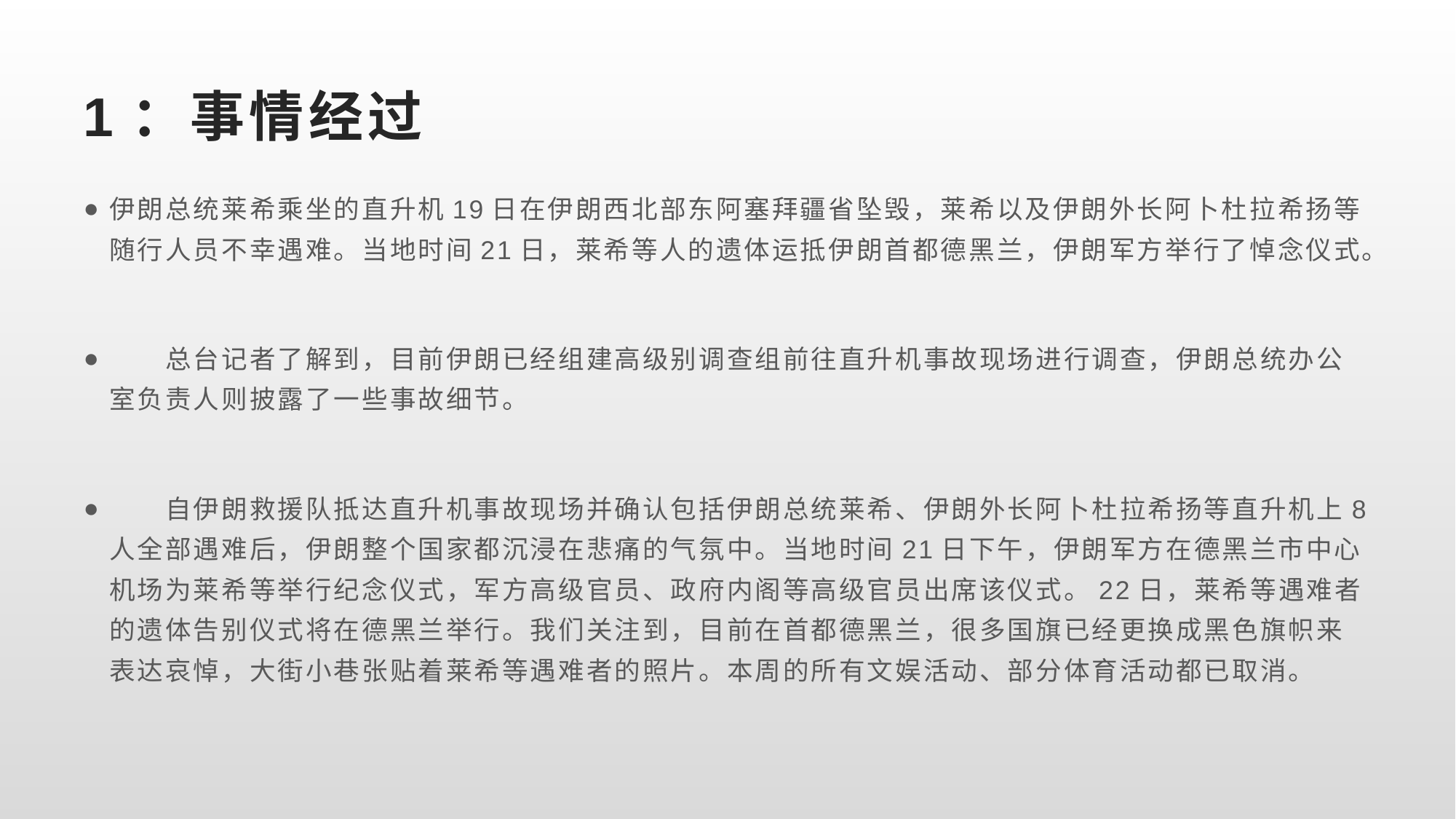

# 1：事情经过
伊朗总统莱希乘坐的直升机19日在伊朗西北部东阿塞拜疆省坠毁，莱希以及伊朗外长阿卜杜拉希扬等随行人员不幸遇难。当地时间21日，莱希等人的遗体运抵伊朗首都德黑兰，伊朗军方举行了悼念仪式。

　　总台记者了解到，目前伊朗已经组建高级别调查组前往直升机事故现场进行调查，伊朗总统办公室负责人则披露了一些事故细节。

　　自伊朗救援队抵达直升机事故现场并确认包括伊朗总统莱希、伊朗外长阿卜杜拉希扬等直升机上8人全部遇难后，伊朗整个国家都沉浸在悲痛的气氛中。当地时间21日下午，伊朗军方在德黑兰市中心机场为莱希等举行纪念仪式，军方高级官员、政府内阁等高级官员出席该仪式。22日，莱希等遇难者的遗体告别仪式将在德黑兰举行。我们关注到，目前在首都德黑兰，很多国旗已经更换成黑色旗帜来表达哀悼，大街小巷张贴着莱希等遇难者的照片。本周的所有文娱活动、部分体育活动都已取消。